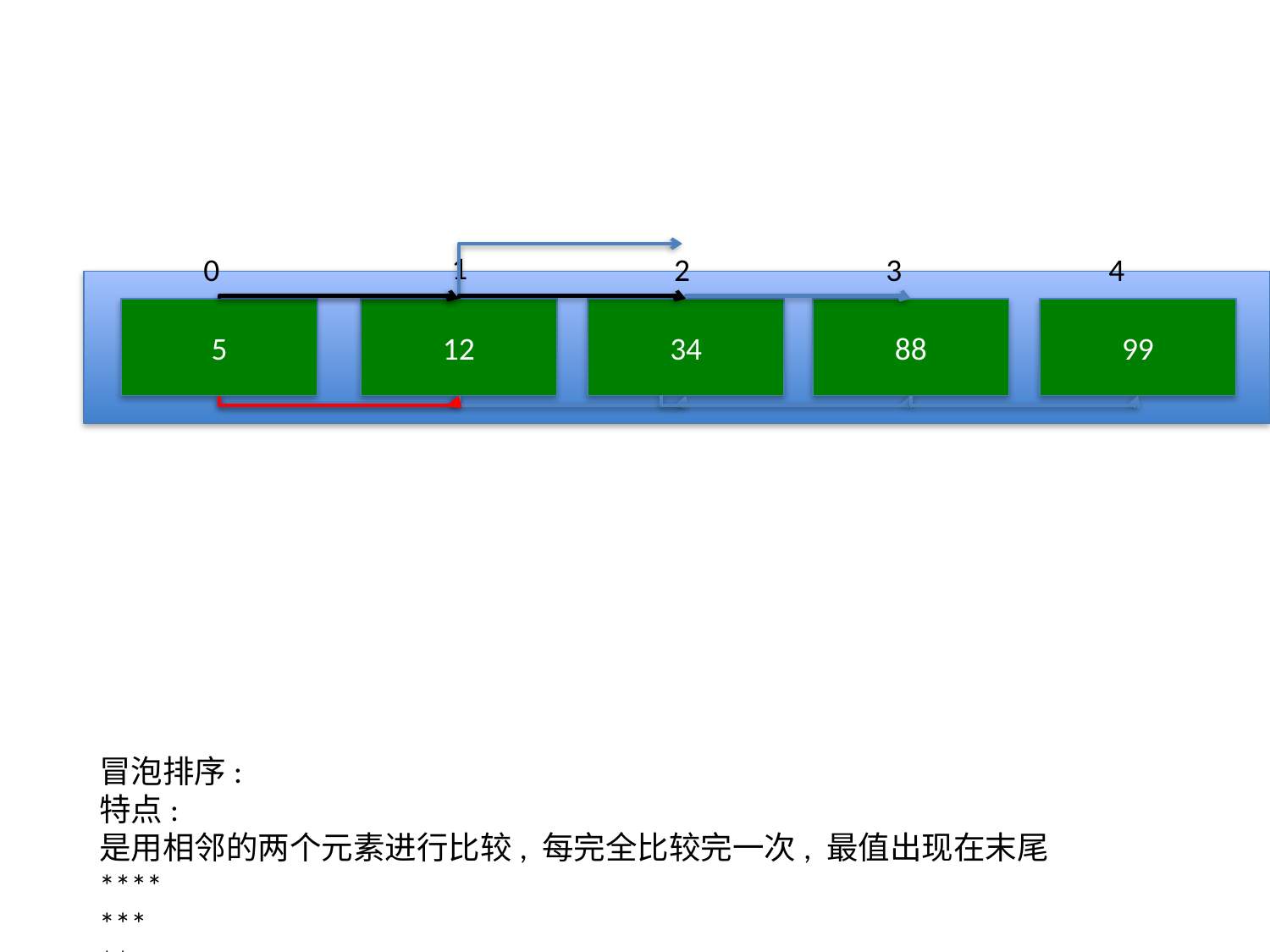

1
0
2
3
4

5
12
34
88
99
冒泡排序:
特点:
是用相邻的两个元素进行比较, 每完全比较完一次, 最值出现在末尾
****
***
**
*